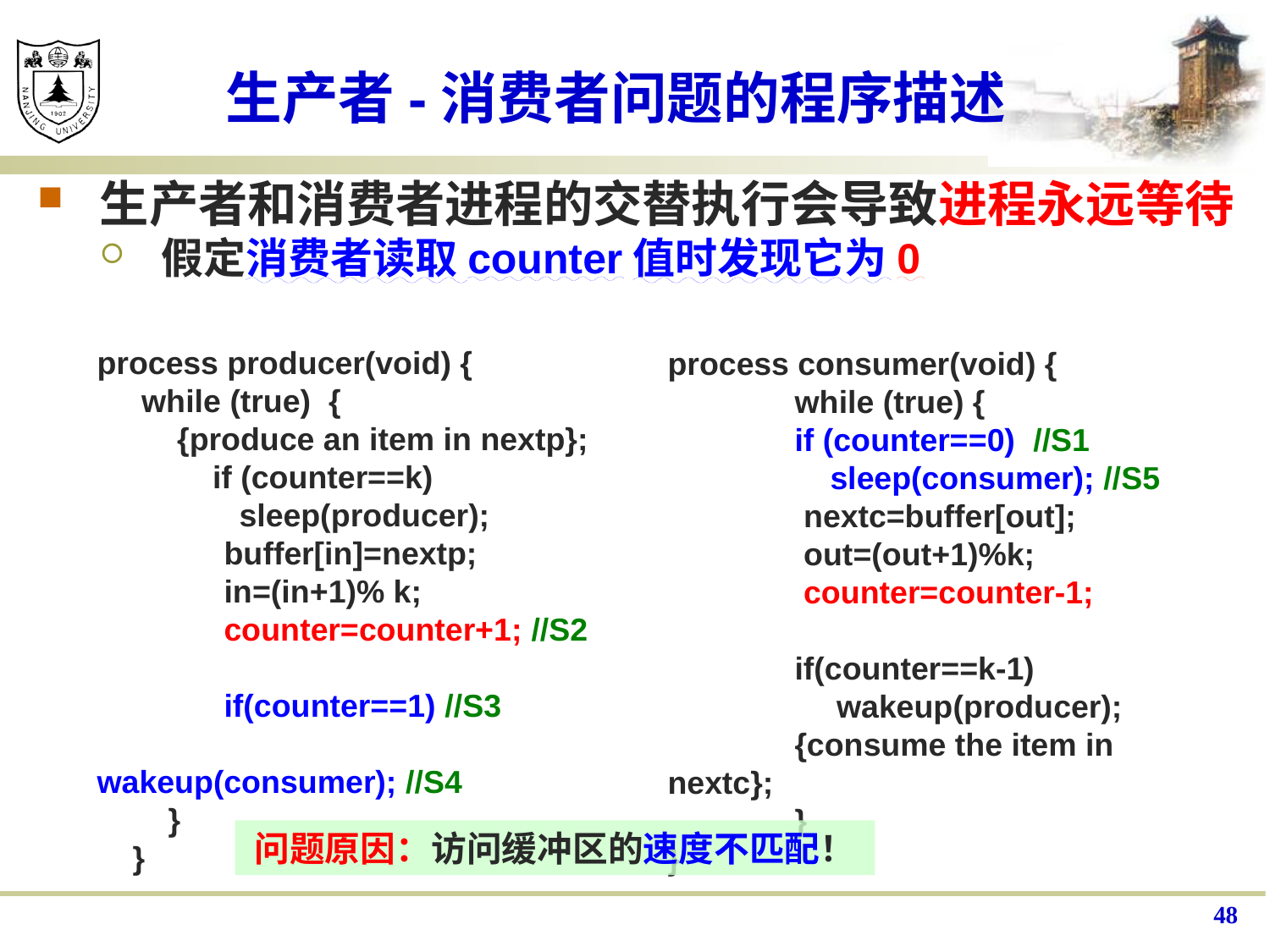

# 生产者-消费者问题的程序描述
生产者和消费者进程的交替执行会导致进程永远等待
假定消费者读取counter值时发现它为0

process producer(void) {
     while (true)  {
         {produce an item in nextp};
             if (counter==k)
                sleep(producer);
	buffer[in]=nextp;
	in=(in+1)% k;
	counter=counter+1; //S2
	if(counter==1) //S3
                   wakeup(consumer); //S4
        }
    }
process consumer(void) {
	while (true) {
	if (counter==0)  //S1
	    sleep(consumer); //S5
	 nextc=buffer[out];
	 out=(out+1)%k;
	 counter=counter-1;
	if(counter==k-1)
                   wakeup(producer);
	{consume the item in nextc};
	}
}
问题原因：访问缓冲区的速度不匹配！
48